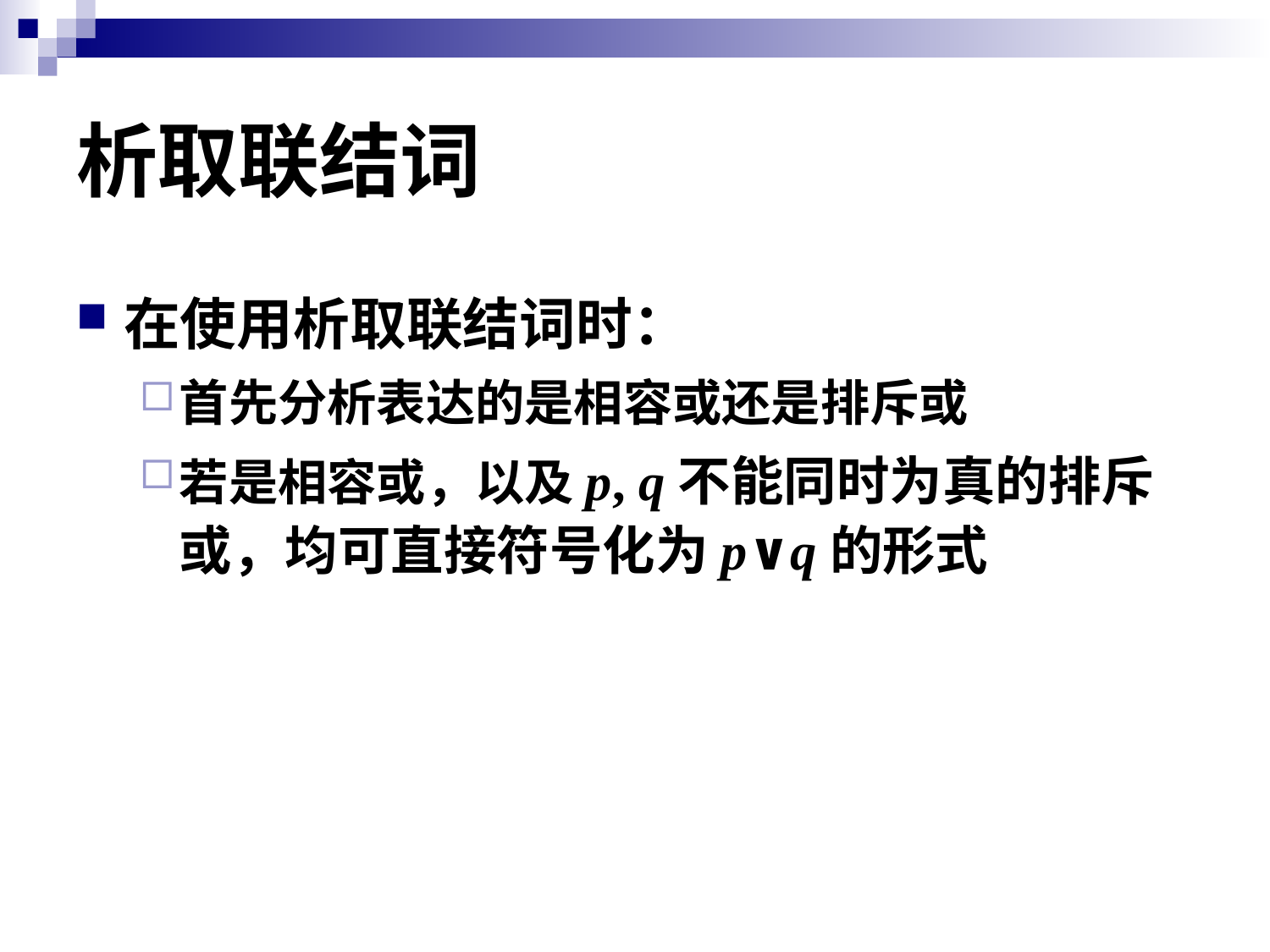

析取联结词
在使用析取联结词时：
首先分析表达的是相容或还是排斥或
若是相容或，以及p, q不能同时为真的排斥或，均可直接符号化为p∨q的形式